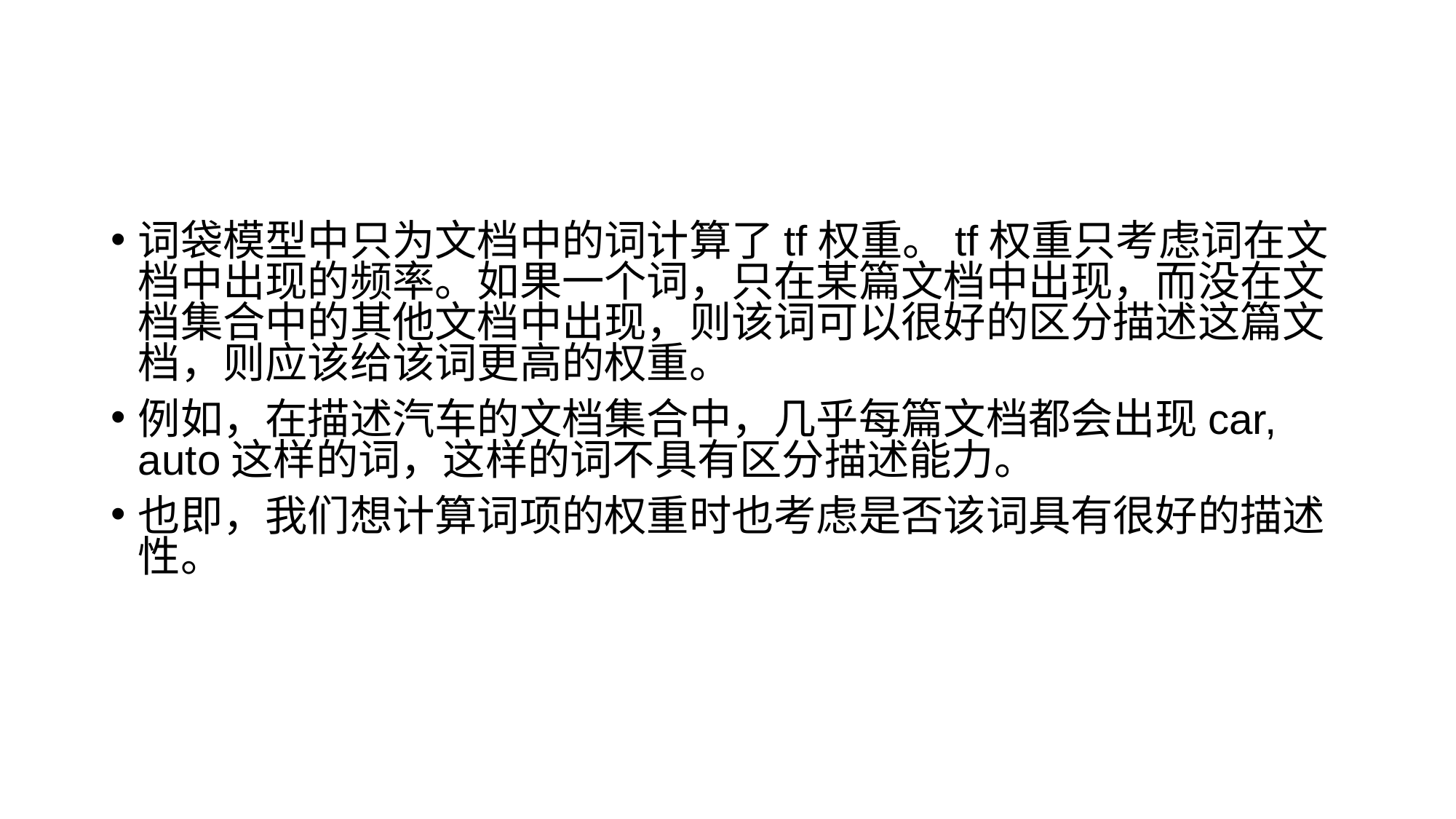

#
词袋模型中只为文档中的词计算了tf权重。tf权重只考虑词在文档中出现的频率。如果一个词，只在某篇文档中出现，而没在文档集合中的其他文档中出现，则该词可以很好的区分描述这篇文档，则应该给该词更高的权重。
例如，在描述汽车的文档集合中，几乎每篇文档都会出现car, auto这样的词，这样的词不具有区分描述能力。
也即，我们想计算词项的权重时也考虑是否该词具有很好的描述性。